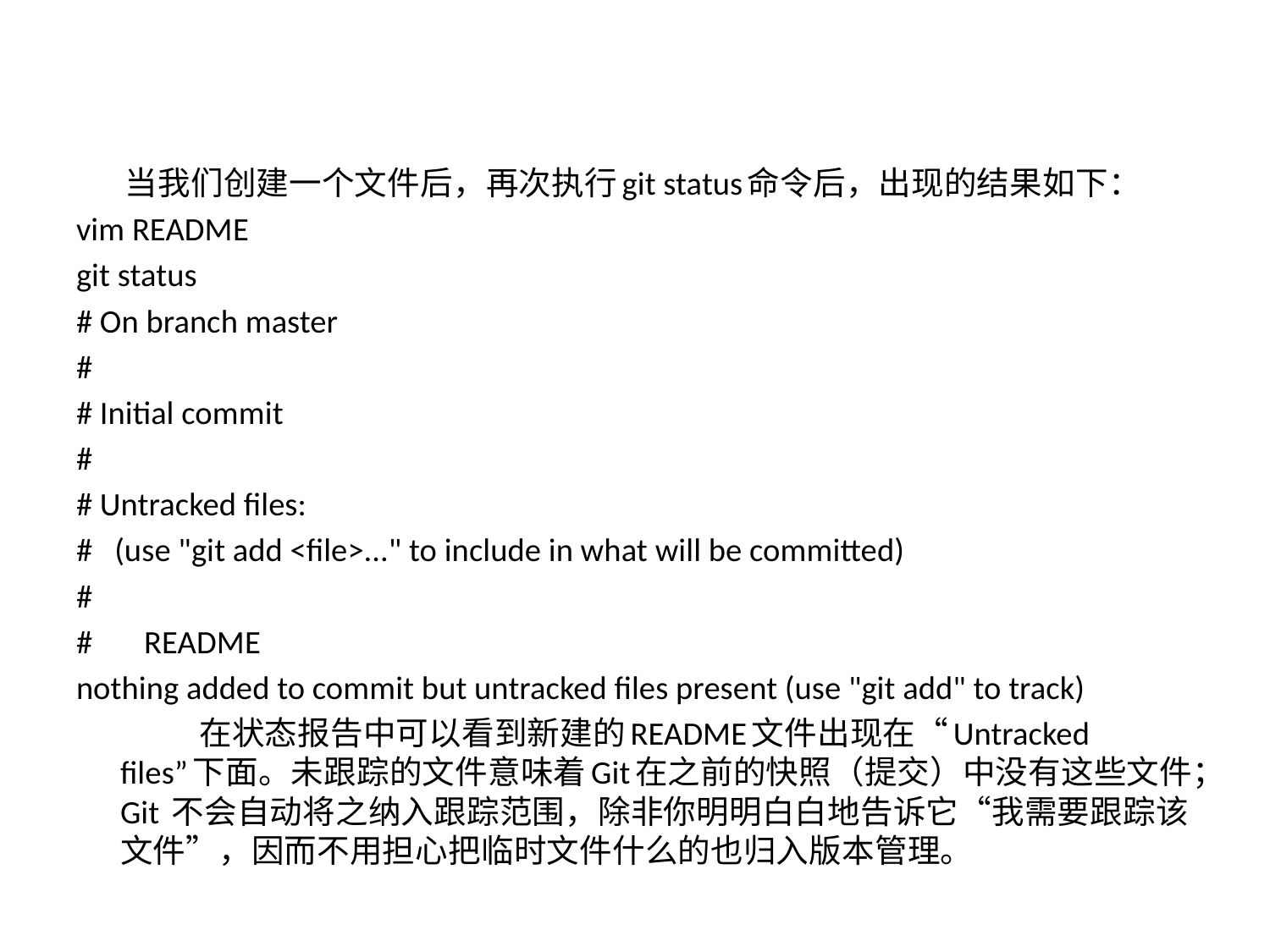

#
      当我们创建一个文件后，再次执行git status命令后，出现的结果如下：
vim README
git status
# On branch master
#
# Initial commit
#
# Untracked files:
#   (use "git add <file>..." to include in what will be committed)
#
#       README
nothing added to commit but untracked files present (use "git add" to track)
                在状态报告中可以看到新建的README文件出现在“Untracked files”下面。未跟踪的文件意味着Git在之前的快照（提交）中没有这些文件；Git 不会自动将之纳入跟踪范围，除非你明明白白地告诉它“我需要跟踪该文件”，因而不用担心把临时文件什么的也归入版本管理。